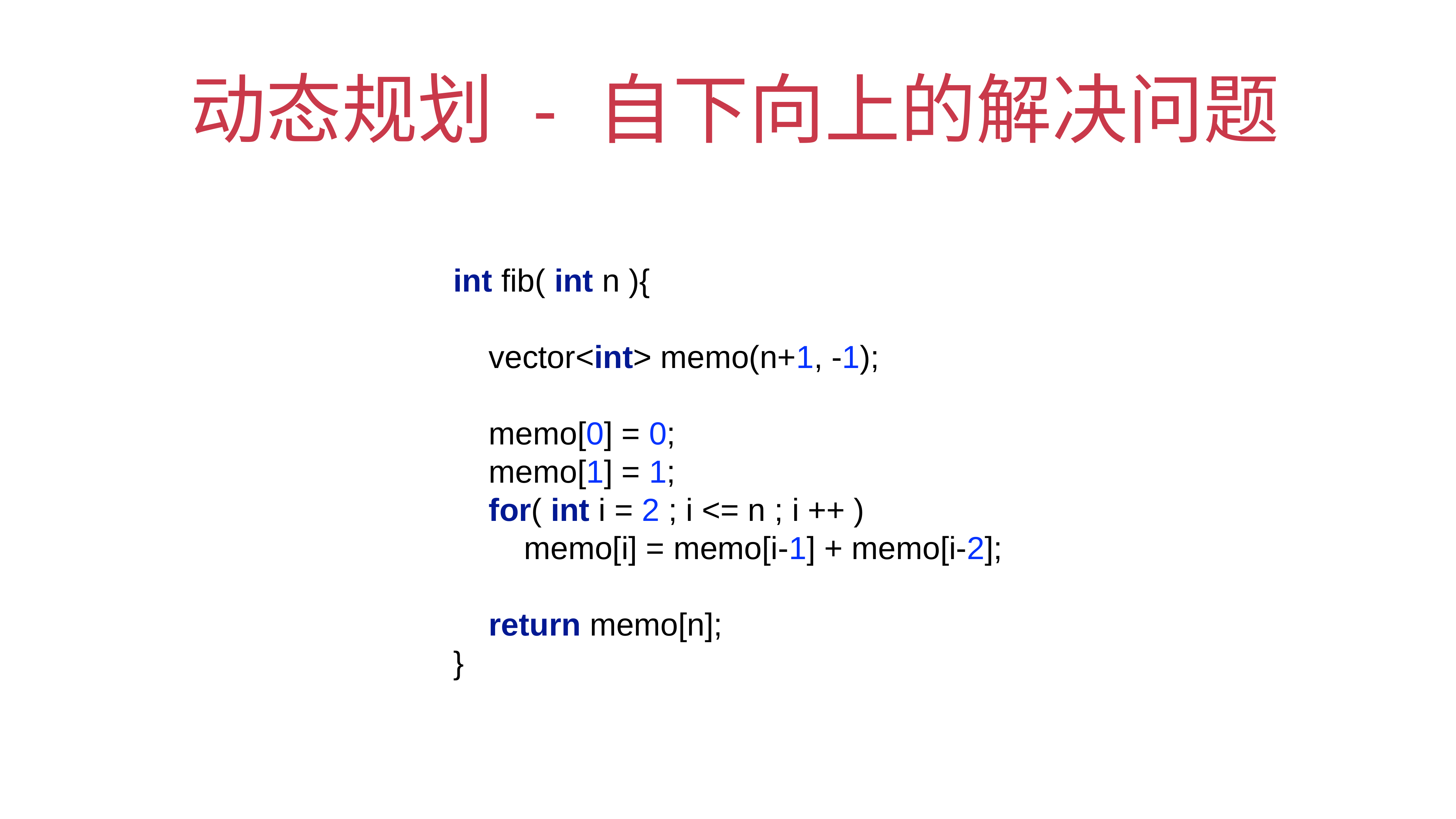

# 动态规划 - 自下向上的解决问题
int fib( int n ){
    vector<int> memo(n+1, -1);
    memo[0] = 0;
    memo[1] = 1;
    for( int i = 2 ; i <= n ; i ++ )
        memo[i] = memo[i-1] + memo[i-2];
    return memo[n];
}